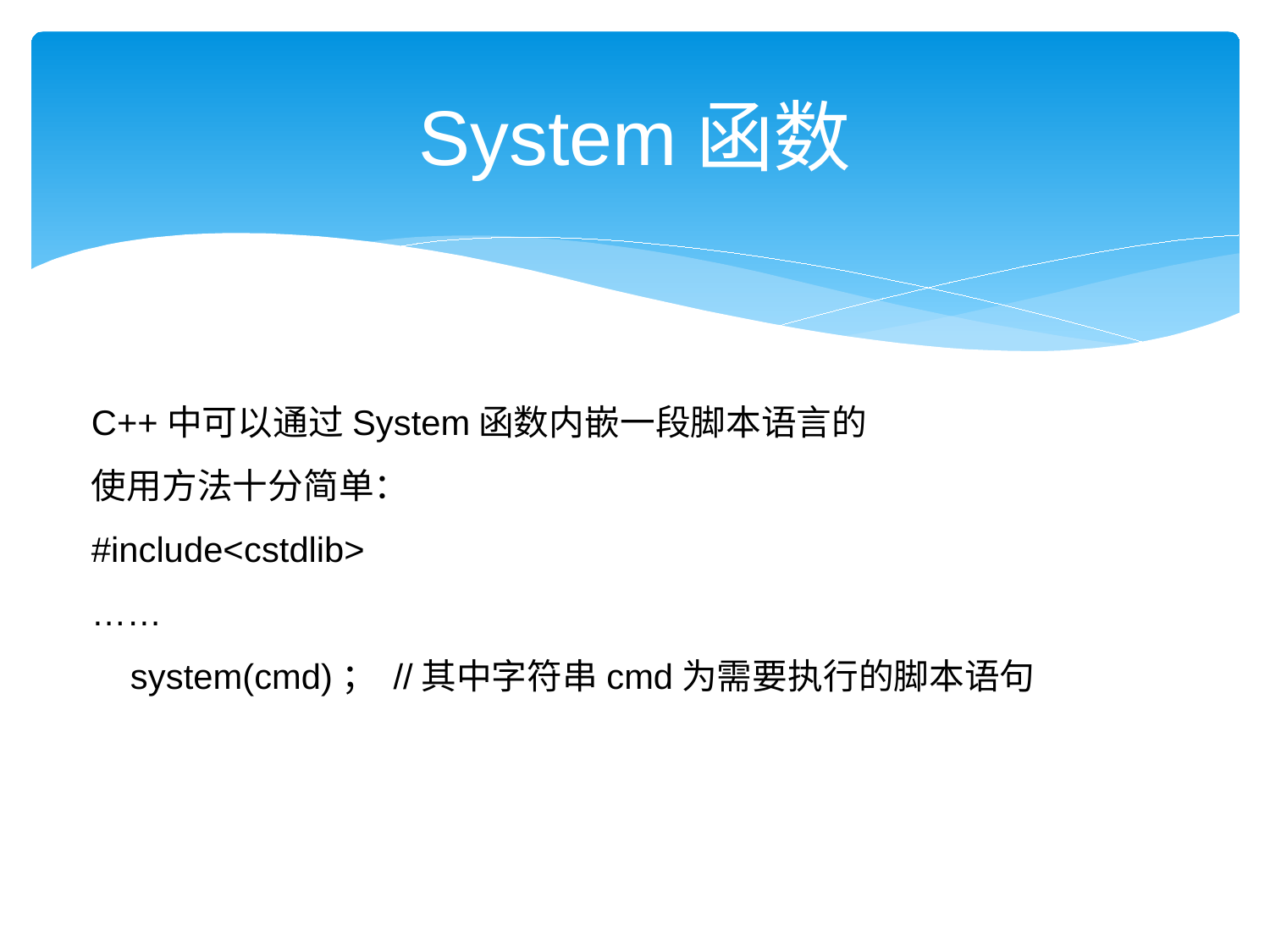

# System函数
C++中可以通过System函数内嵌一段脚本语言的
使用方法十分简单：
#include<cstdlib>
……
    system(cmd)； //其中字符串cmd为需要执行的脚本语句